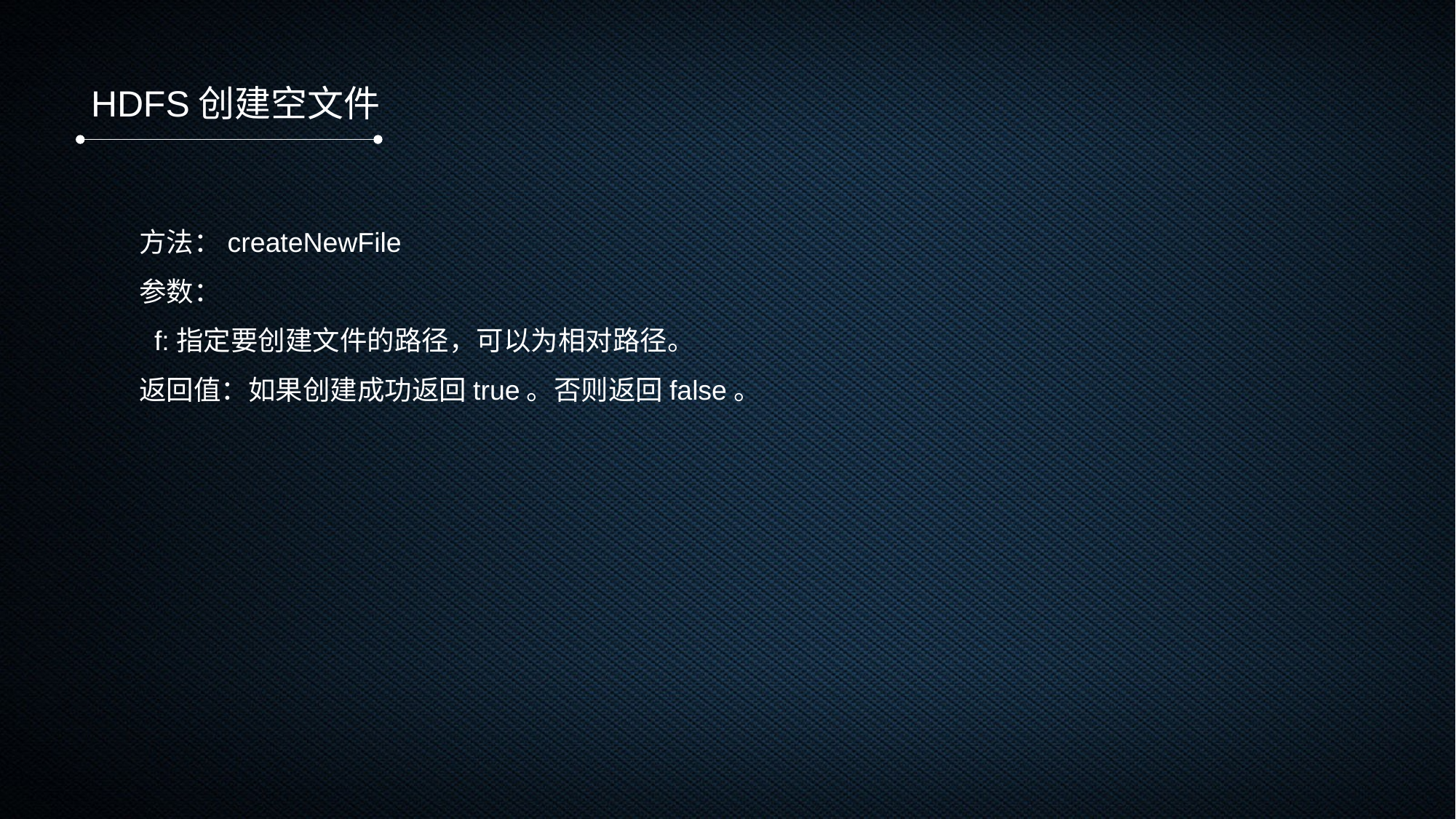

HDFS创建空文件
方法：createNewFile
参数：
  f:指定要创建文件的路径，可以为相对路径。
返回值：如果创建成功返回true。否则返回false。